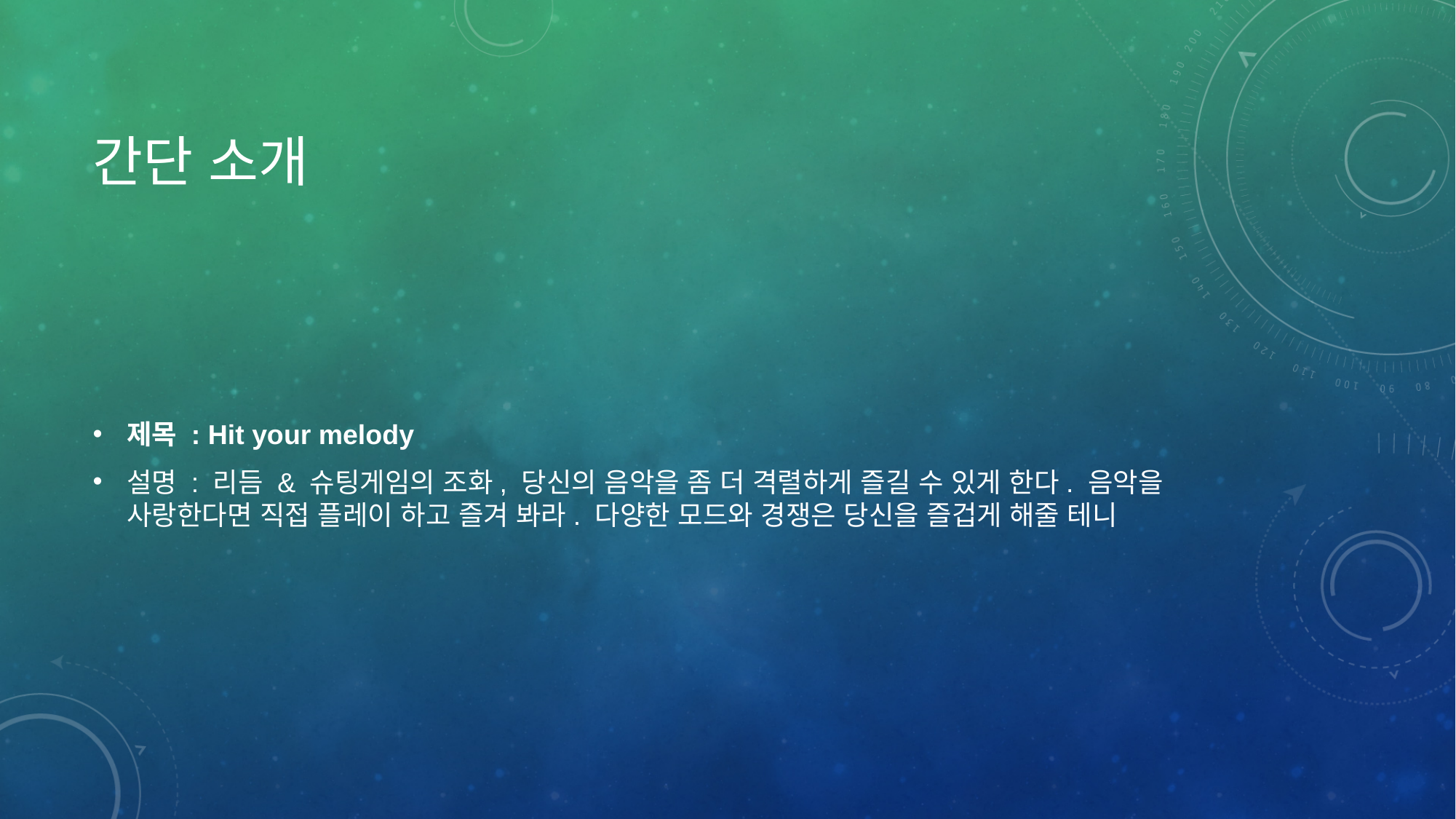

# 간단 소개
제목 : Hit your melody
설명 : 리듬 & 슈팅게임의 조화, 당신의 음악을 좀 더 격렬하게 즐길 수 있게 한다. 음악을 사랑한다면 직접 플레이 하고 즐겨 봐라. 다양한 모드와 경쟁은 당신을 즐겁게 해줄 테니